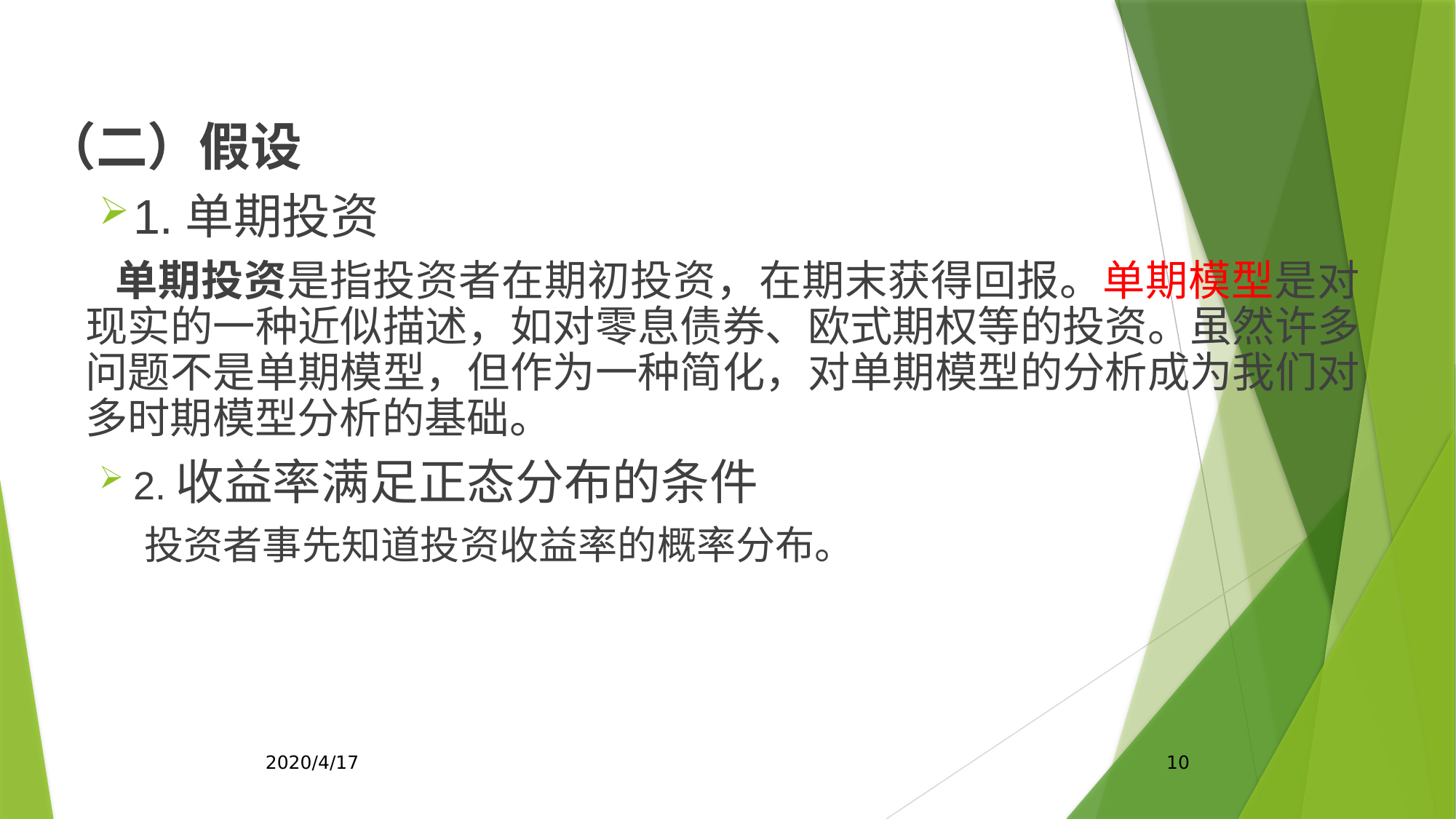

（二）假设
1.单期投资
      单期投资是指投资者在期初投资，在期末获得回报。单期模型是对现实的一种近似描述，如对零息债券、欧式期权等的投资。虽然许多问题不是单期模型，但作为一种简化，对单期模型的分析成为我们对多时期模型分析的基础。
2.收益率满足正态分布的条件
    投资者事先知道投资收益率的概率分布。
2020/4/17
10